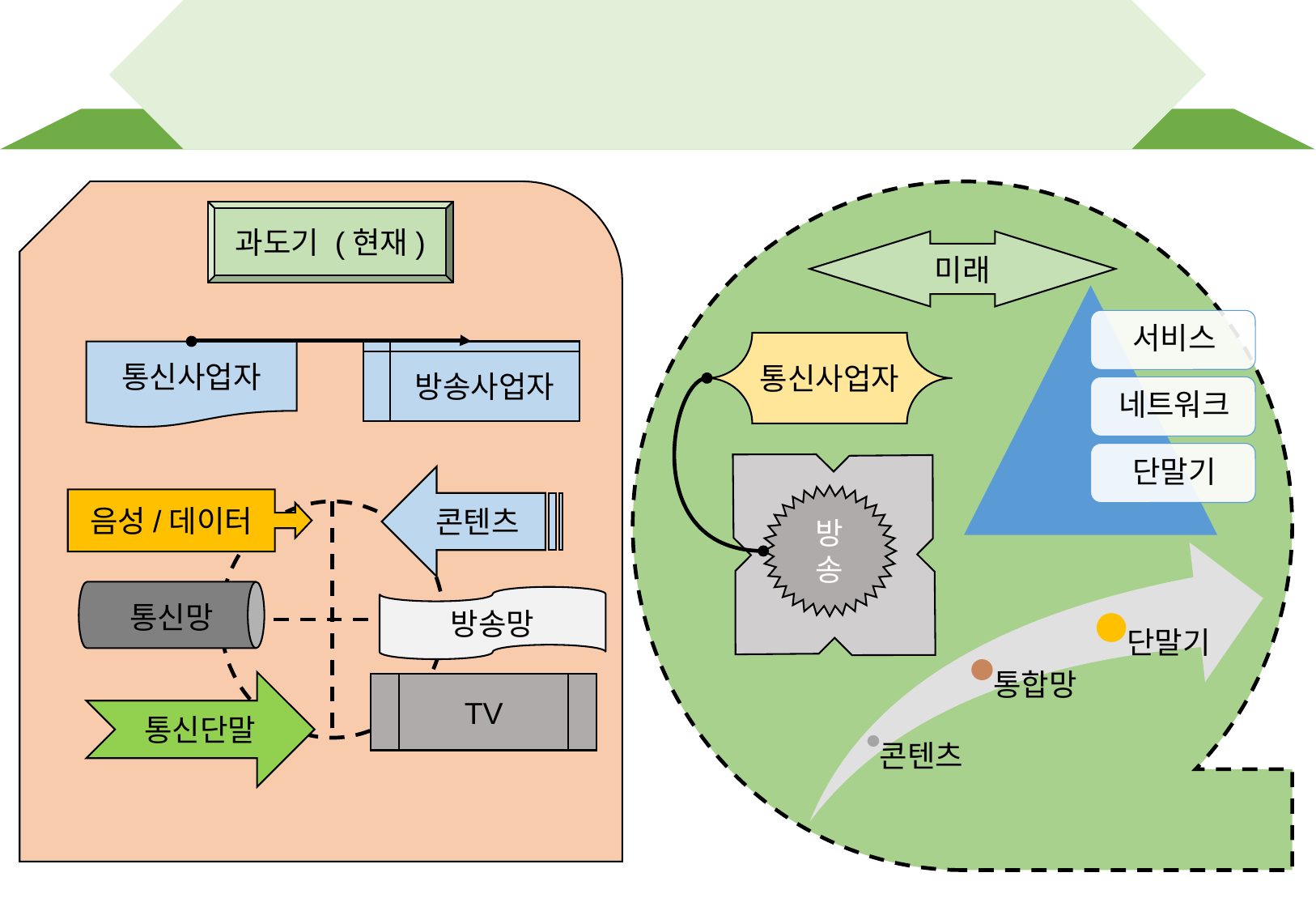

과도기 (현재)
통신사업자
방송사업자
콘텐츠
음성/데이터

방송망
통신망
통신단말
TV

미래
서비스
네트워크
단말기
통신사업자

방송
콘텐츠
통합망
단말기